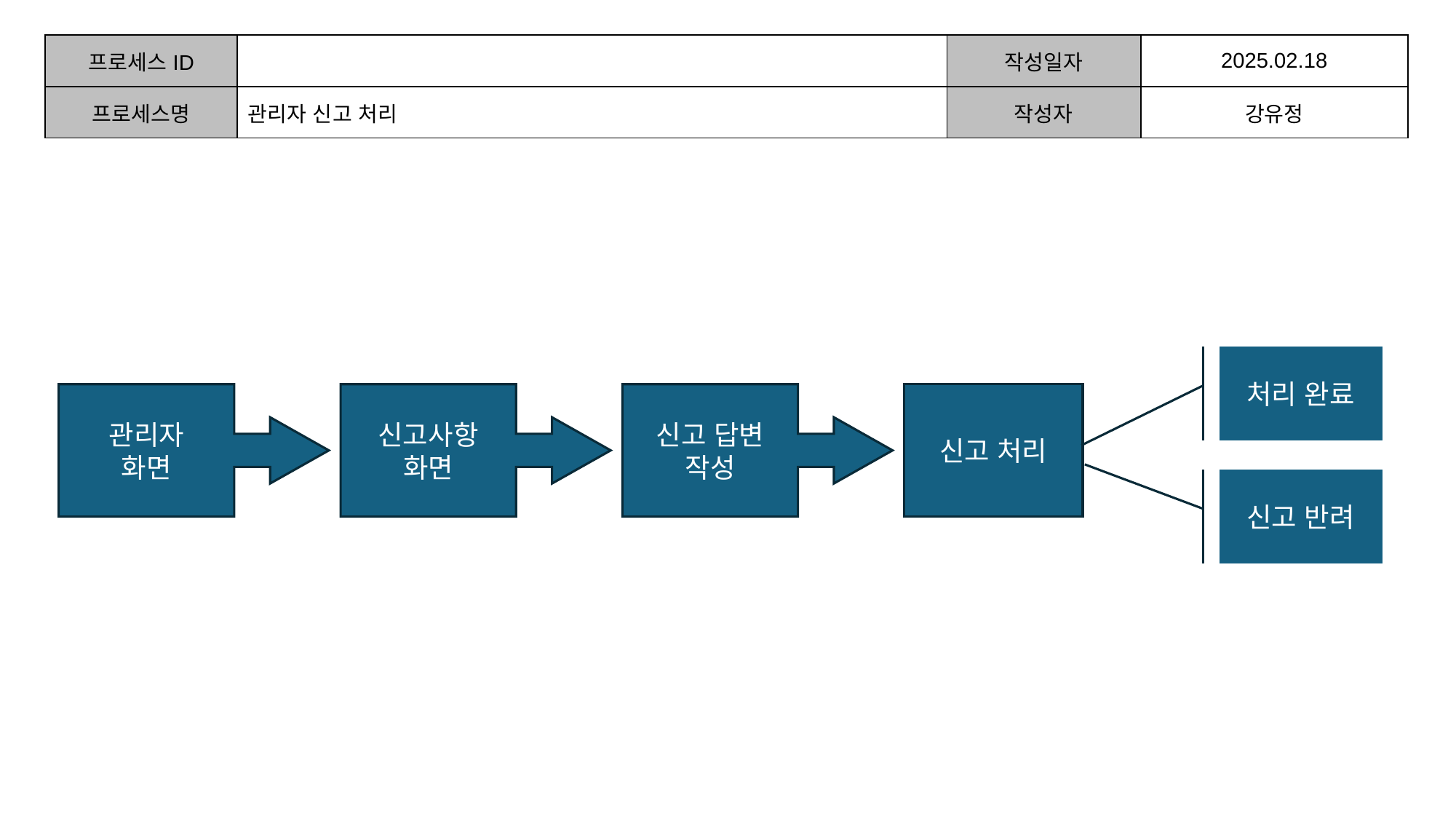

| 프로세스ID |  | 작성일자 | 2025.02.18 |
| --- | --- | --- | --- |
| 프로세스명 | 관리자 신고 처리 | 작성자 | 강유정 |
|  |  |  |  |
처리 완료
관리자
화면
신고사항
화면
신고 답변
작성
신고 처리
신고 반려